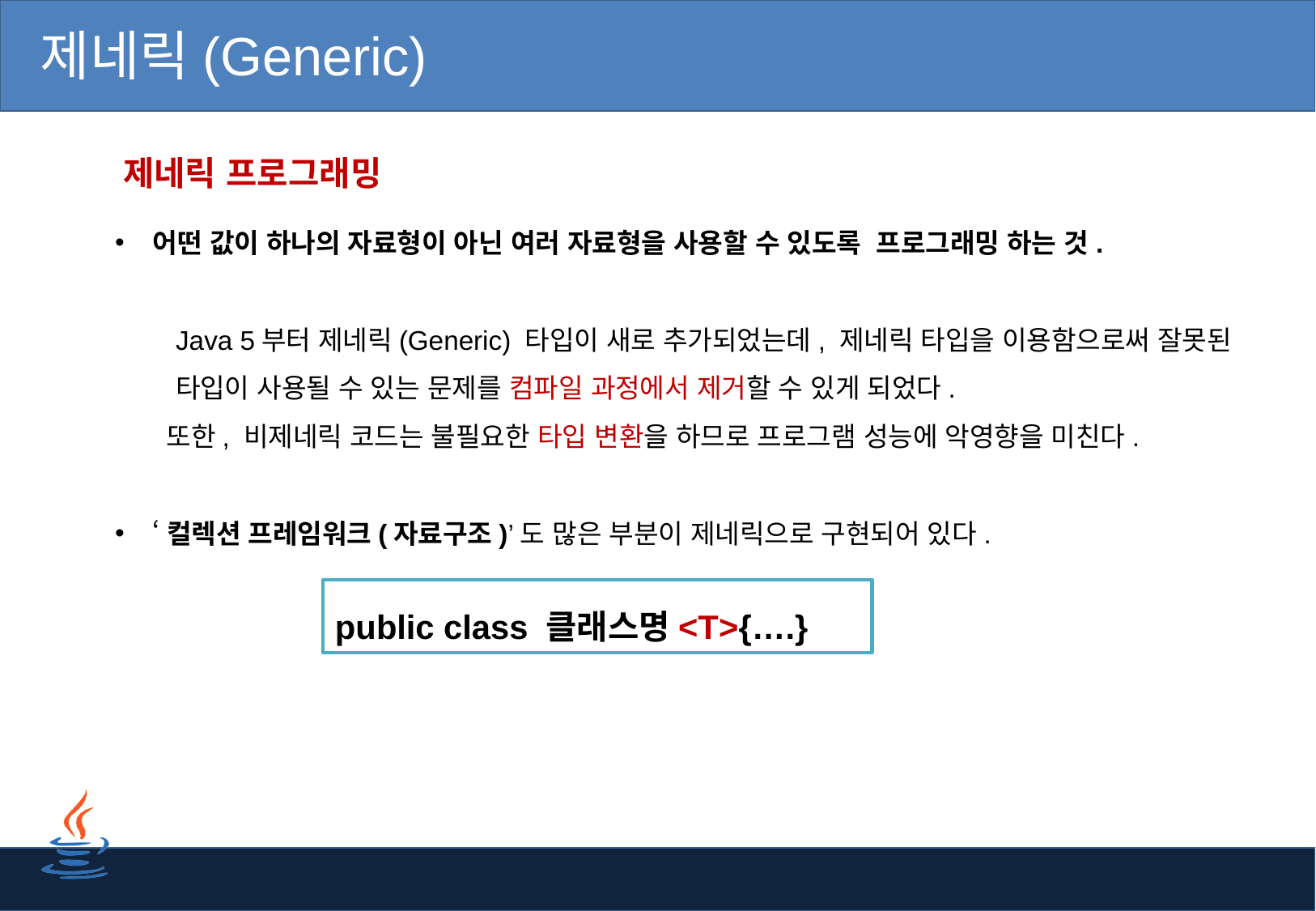

# 제네릭(Generic)
 제네릭 프로그래밍

어떤 값이 하나의 자료형이 아닌 여러 자료형을 사용할 수 있도록  프로그래밍 하는 것.

Java 5부터 제네릭(Generic) 타입이 새로 추가되었는데, 제네릭 타입을 이용함으로써 잘못된 타입이 사용될 수 있는 문제를 컴파일 과정에서 제거할 수 있게 되었다.
      또한, 비제네릭 코드는 불필요한 타입 변환을 하므로 프로그램 성능에 악영향을 미친다.

‘컬렉션 프레임워크(자료구조)’도 많은 부분이 제네릭으로 구현되어 있다.
public class 클래스명<T>{….}
2